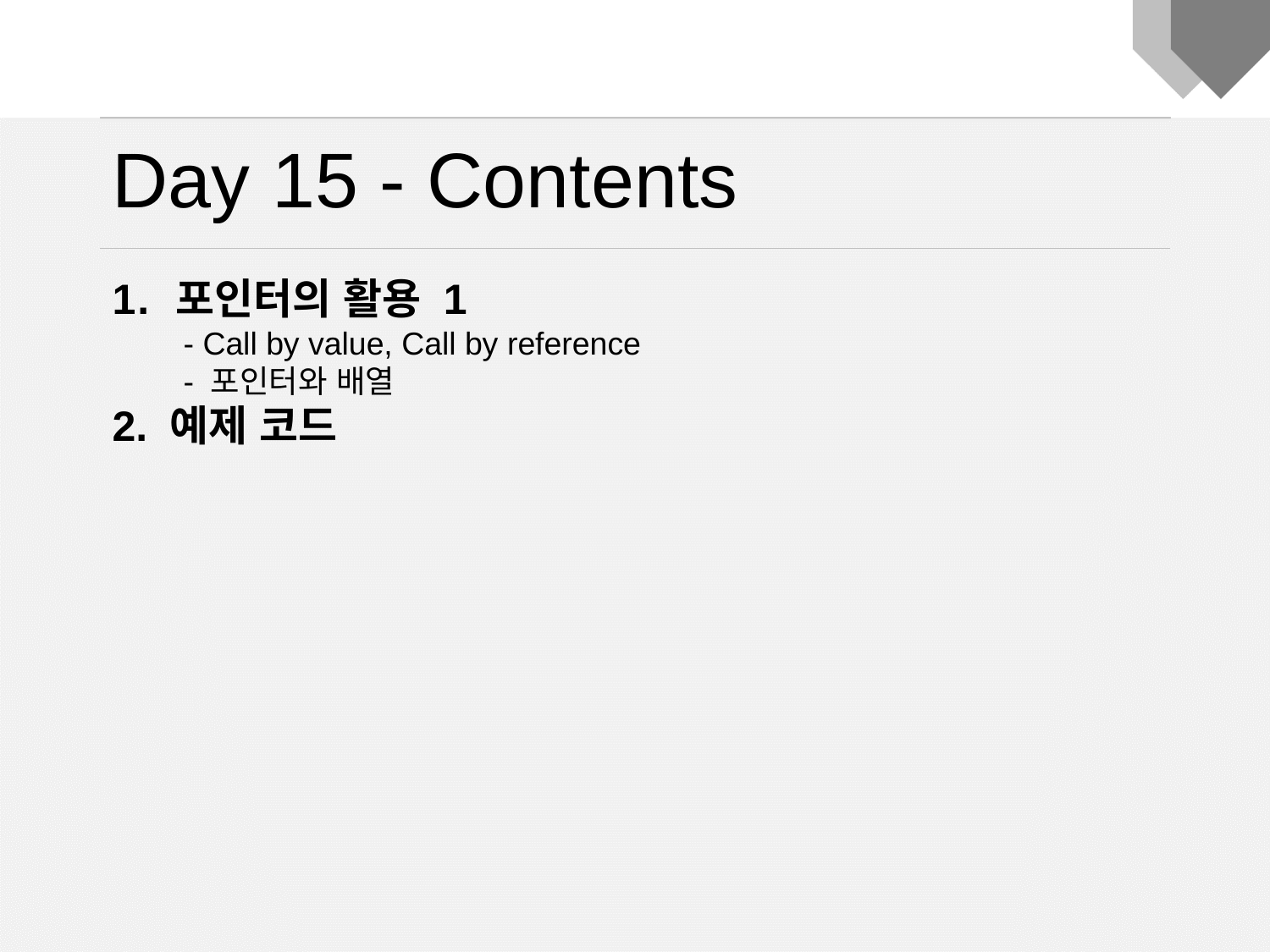

Day 15 - Contents
포인터의 활용 1
        - Call by value, Call by reference
        - 포인터와 배열
2. 예제 코드